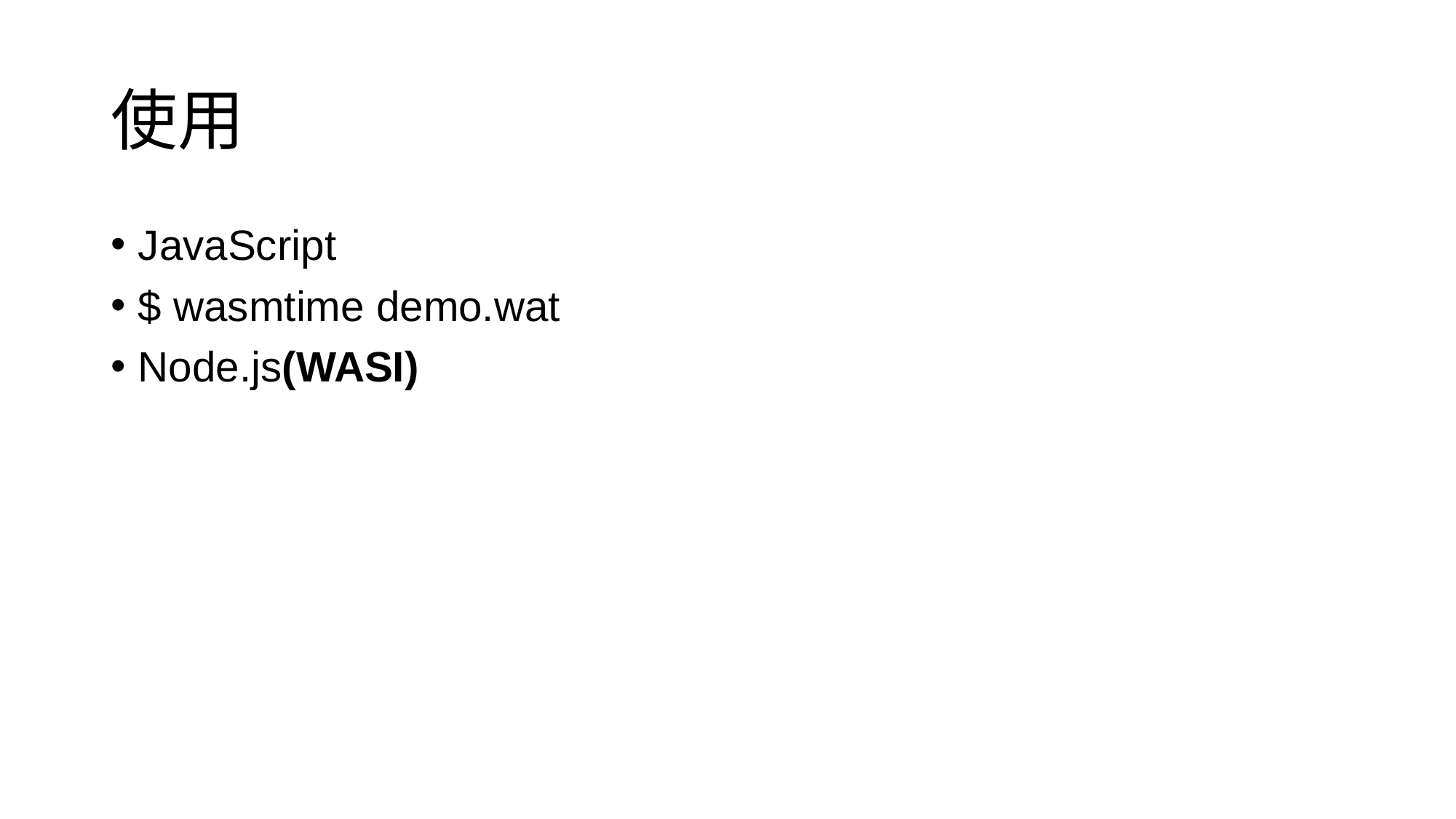

# 使用
JavaScript
$ wasmtime demo.wat
Node.js(WASI)